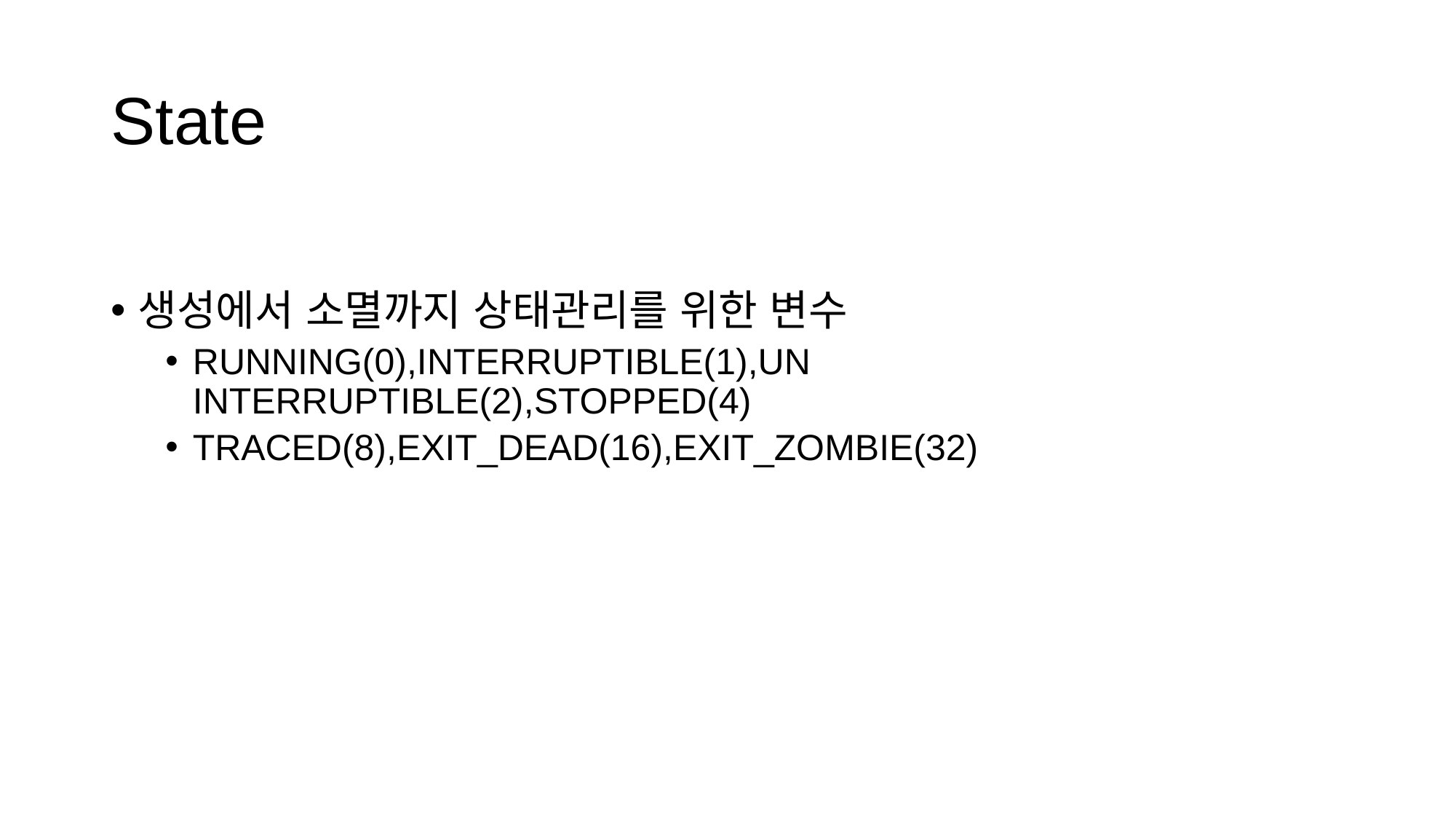

# State

생성에서 소멸까지 상태관리를 위한 변수
RUNNING(0),INTERRUPTIBLE(1),UN INTERRUPTIBLE(2),STOPPED(4)
TRACED(8),EXIT_DEAD(16),EXIT_ZOMBIE(32)